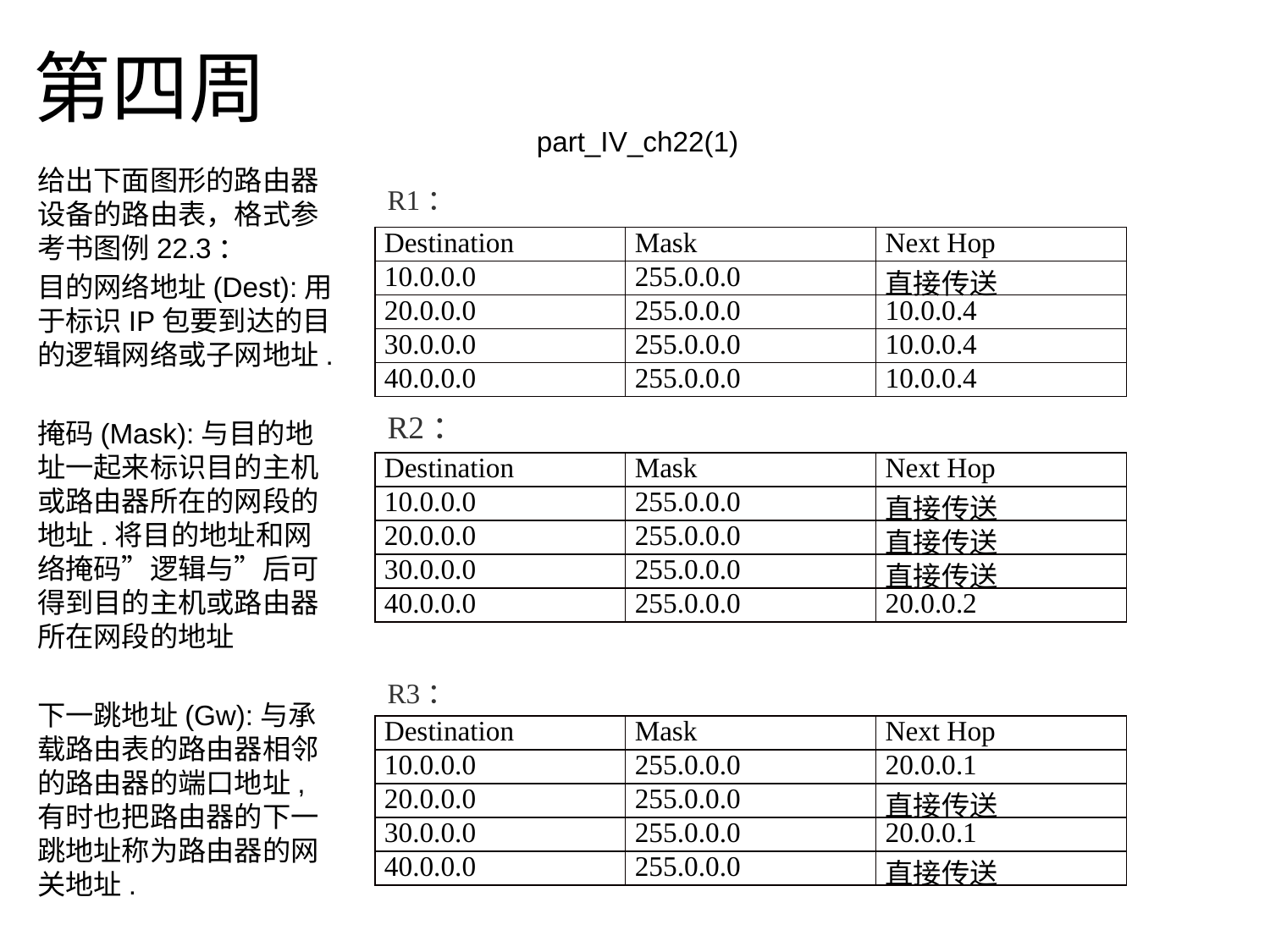

# 第四周
part_IV_ch22(1)
给出下面图形的路由器设备的路由表，格式参考书图例22.3：
目的网络地址(Dest):用于标识IP包要到达的目的逻辑网络或子网地址.

掩码(Mask):与目的地址一起来标识目的主机或路由器所在的网段的地址.将目的地址和网络掩码”逻辑与”后可得到目的主机或路由器所在网段的地址

下一跳地址(Gw):与承载路由表的路由器相邻的路由器的端口地址,有时也把路由器的下一跳地址称为路由器的网关地址.
R1：
| Destination | Mask | Next Hop |
| --- | --- | --- |
| 10.0.0.0 | 255.0.0.0 | 直接传送 |
| 20.0.0.0 | 255.0.0.0 | 10.0.0.4 |
| 30.0.0.0 | 255.0.0.0 | 10.0.0.4 |
| 40.0.0.0 | 255.0.0.0 | 10.0.0.4 |
R2：
| Destination | Mask | Next Hop |
| --- | --- | --- |
| 10.0.0.0 | 255.0.0.0 | 直接传送 |
| 20.0.0.0 | 255.0.0.0 | 直接传送 |
| 30.0.0.0 | 255.0.0.0 | 直接传送 |
| 40.0.0.0 | 255.0.0.0 | 20.0.0.2 |
R3：
| Destination | Mask | Next Hop |
| --- | --- | --- |
| 10.0.0.0 | 255.0.0.0 | 20.0.0.1 |
| 20.0.0.0 | 255.0.0.0 | 直接传送 |
| 30.0.0.0 | 255.0.0.0 | 20.0.0.1 |
| 40.0.0.0 | 255.0.0.0 | 直接传送 |